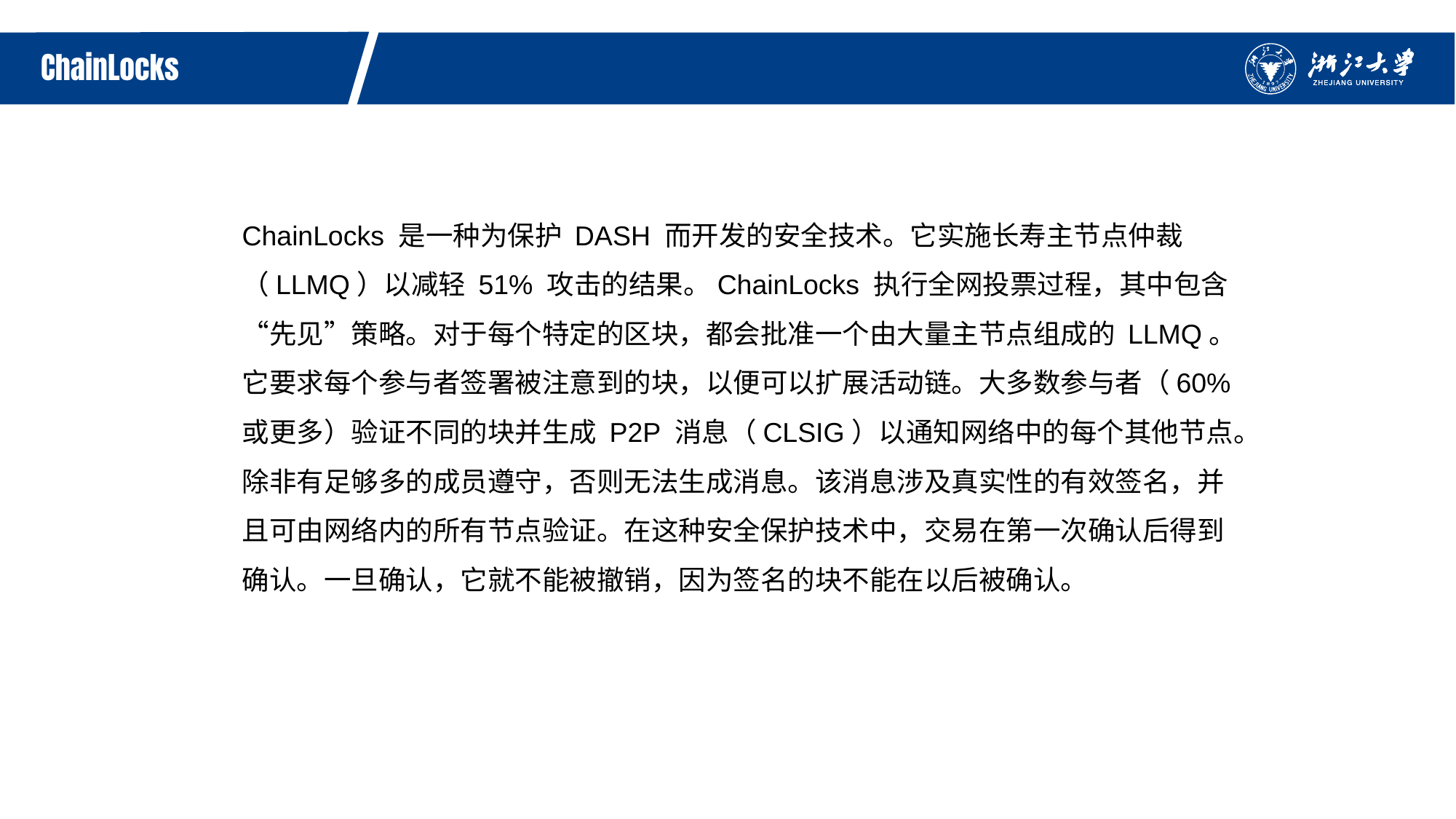

ChainLocks
ChainLocks 是一种为保护 DASH 而开发的安全技术。它实施长寿主节点仲裁（LLMQ）以减轻 51% 攻击的结果。ChainLocks 执行全网投票过程，其中包含“先见”策略。对于每个特定的区块，都会批准一个由大量主节点组成的 LLMQ。它要求每个参与者签署被注意到的块，以便可以扩展活动链。大多数参与者（60% 或更多）验证不同的块并生成 P2P 消息（CLSIG）以通知网络中的每个其他节点。除非有足够多的成员遵守，否则无法生成消息。该消息涉及真实性的有效签名，并且可由网络内的所有节点验证。在这种安全保护技术中，交易在第一次确认后得到确认。一旦确认，它就不能被撤销，因为签名的块不能在以后被确认。